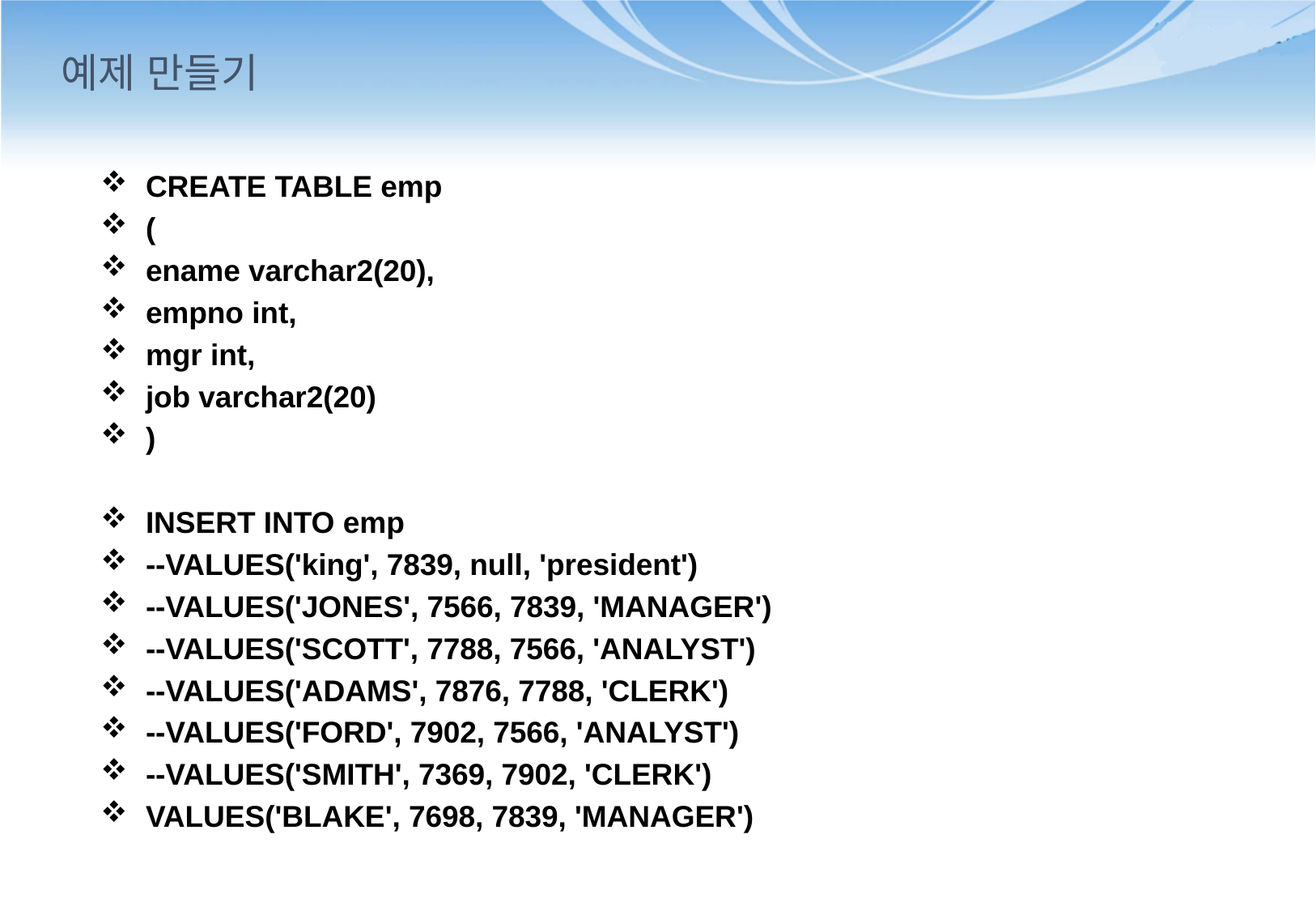

# 예제 만들기
CREATE TABLE emp
(
ename varchar2(20),
empno int,
mgr int,
job varchar2(20)
)

INSERT INTO emp
--VALUES('king', 7839, null, 'president')
--VALUES('JONES', 7566, 7839, 'MANAGER')
--VALUES('SCOTT', 7788, 7566, 'ANALYST')
--VALUES('ADAMS', 7876, 7788, 'CLERK')
--VALUES('FORD', 7902, 7566, 'ANALYST')
--VALUES('SMITH', 7369, 7902, 'CLERK')
VALUES('BLAKE', 7698, 7839, 'MANAGER')